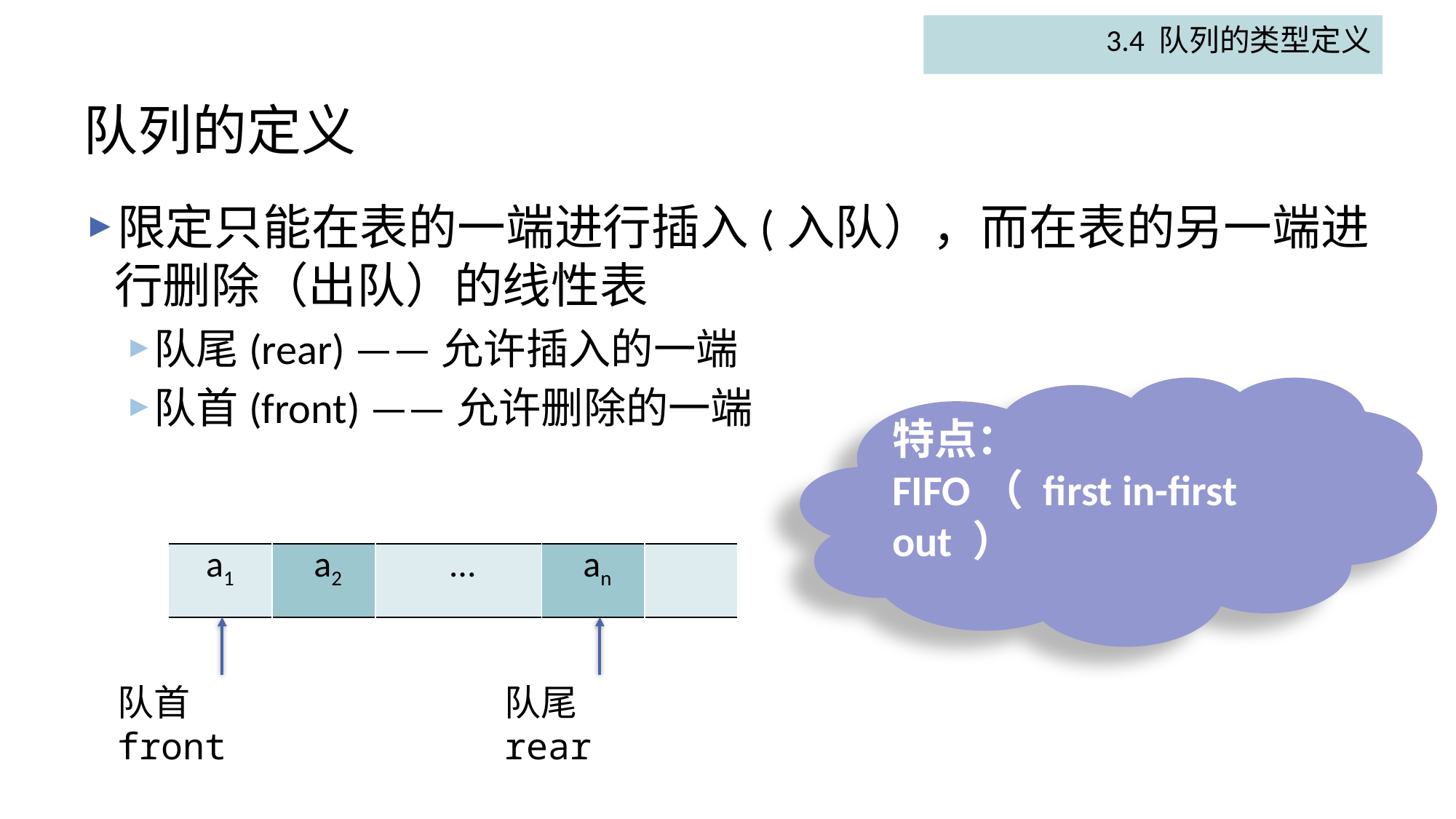

3.4 队列的类型定义
# 队列的定义
限定只能在表的一端进行插入(入队），而在表的另一端进行删除（出队）的线性表
队尾(rear) ——允许插入的一端
队首(front) ——允许删除的一端
特点：
FIFO（ first in-first out ）

| a1 | a2 | … | an |  |
| --- | --- | --- | --- | --- |
队首front
队尾rear